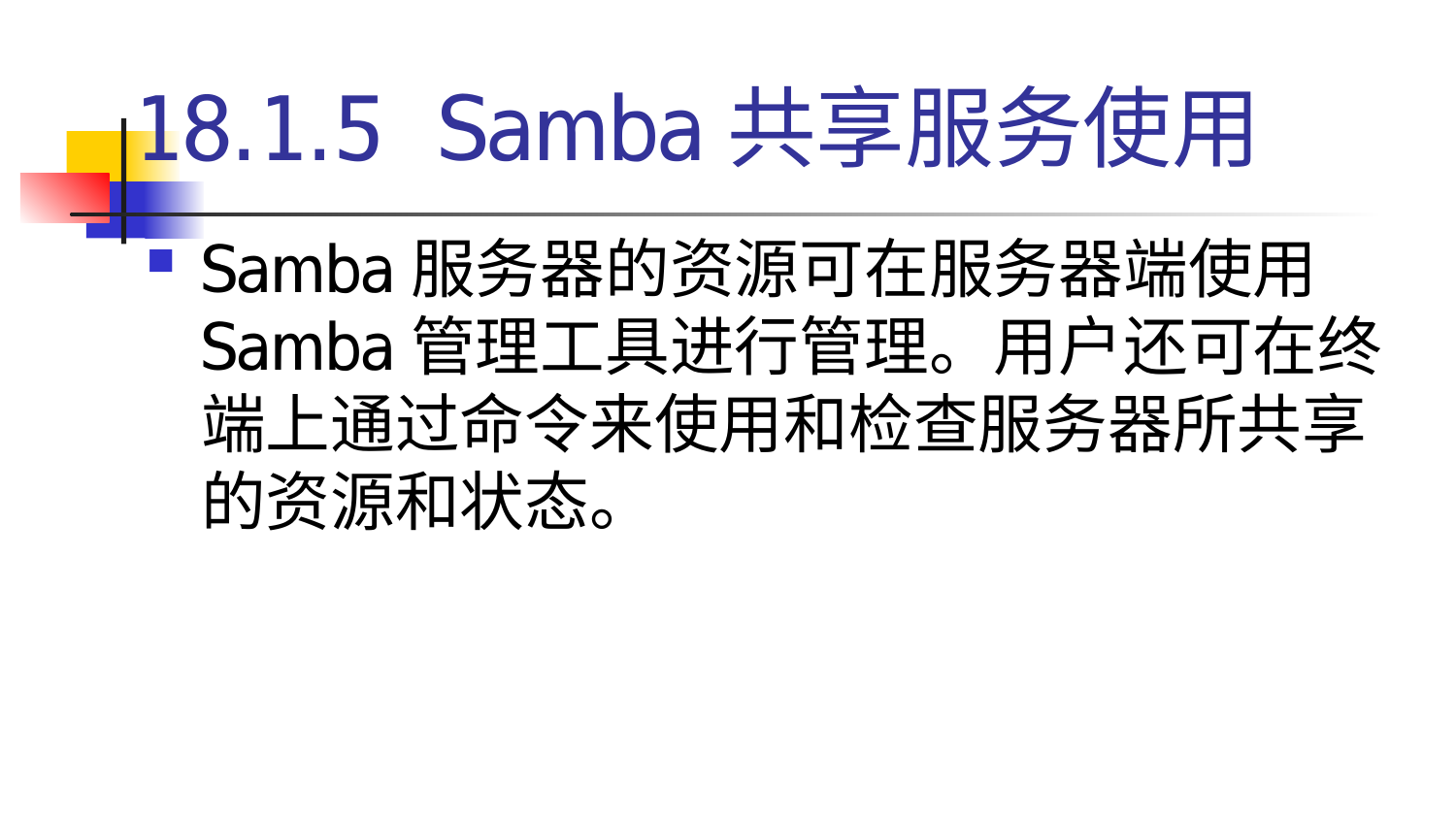

# 18.1.5  Samba共享服务使用
Samba服务器的资源可在服务器端使用Samba管理工具进行管理。用户还可在终端上通过命令来使用和检查服务器所共享的资源和状态。